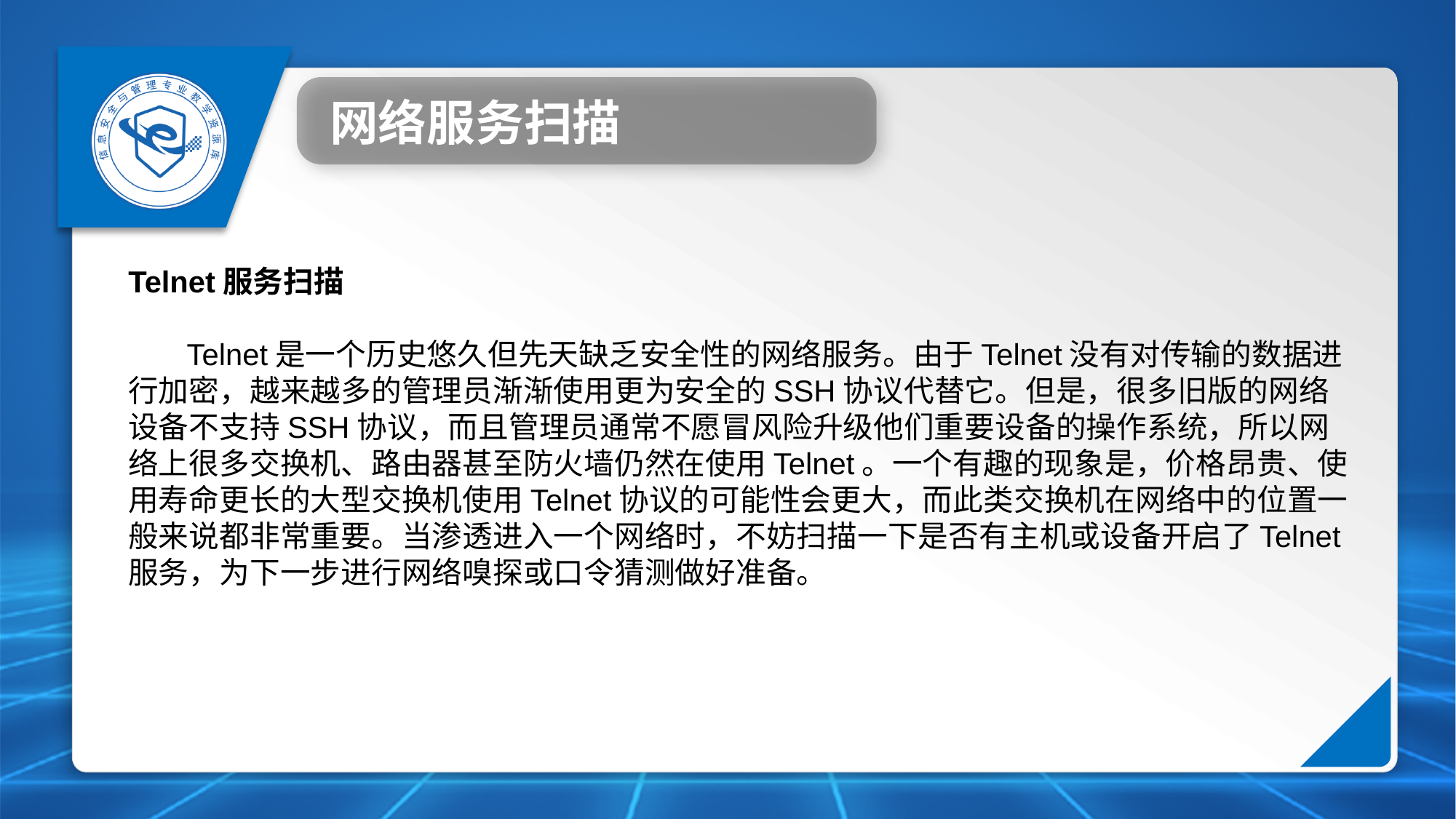

网络服务扫描
Telnet服务扫描

       Telnet是一个历史悠久但先天缺乏安全性的网络服务。由于Telnet没有对传输的数据进行加密，越来越多的管理员渐渐使用更为安全的SSH协议代替它。但是，很多旧版的网络设备不支持SSH协议，而且管理员通常不愿冒风险升级他们重要设备的操作系统，所以网络上很多交换机、路由器甚至防火墙仍然在使用Telnet。一个有趣的现象是，价格昂贵、使用寿命更长的大型交换机使用Telnet协议的可能性会更大，而此类交换机在网络中的位置一般来说都非常重要。当渗透进入一个网络时，不妨扫描一下是否有主机或设备开启了Telnet服务，为下一步进行网络嗅探或口令猜测做好准备。